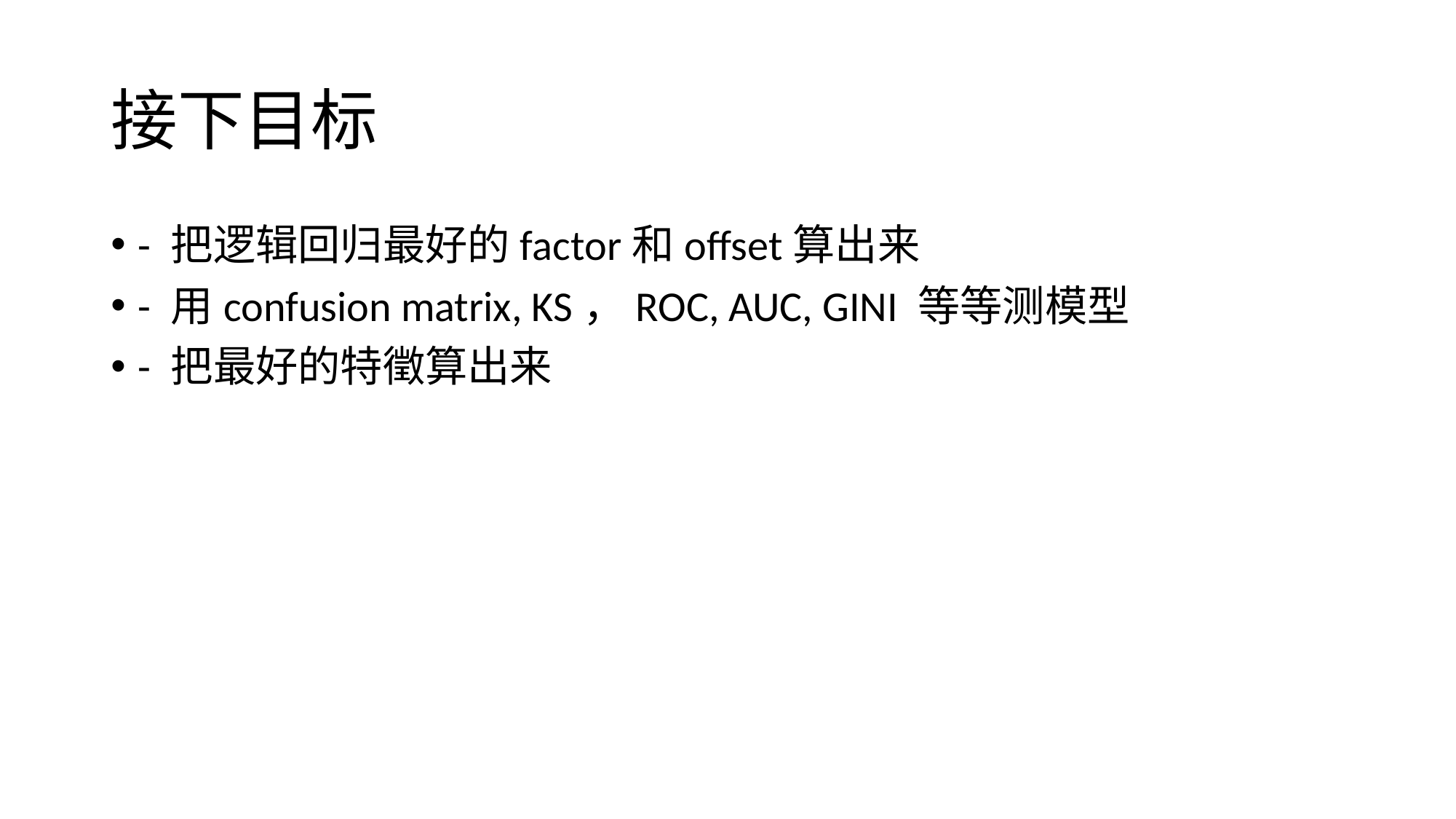

# 接下目标
- 把逻辑回归最好的factor和offset算出来
- 用confusion matrix, KS，ROC, AUC, GINI 等等测模型
- 把最好的特徵算出来